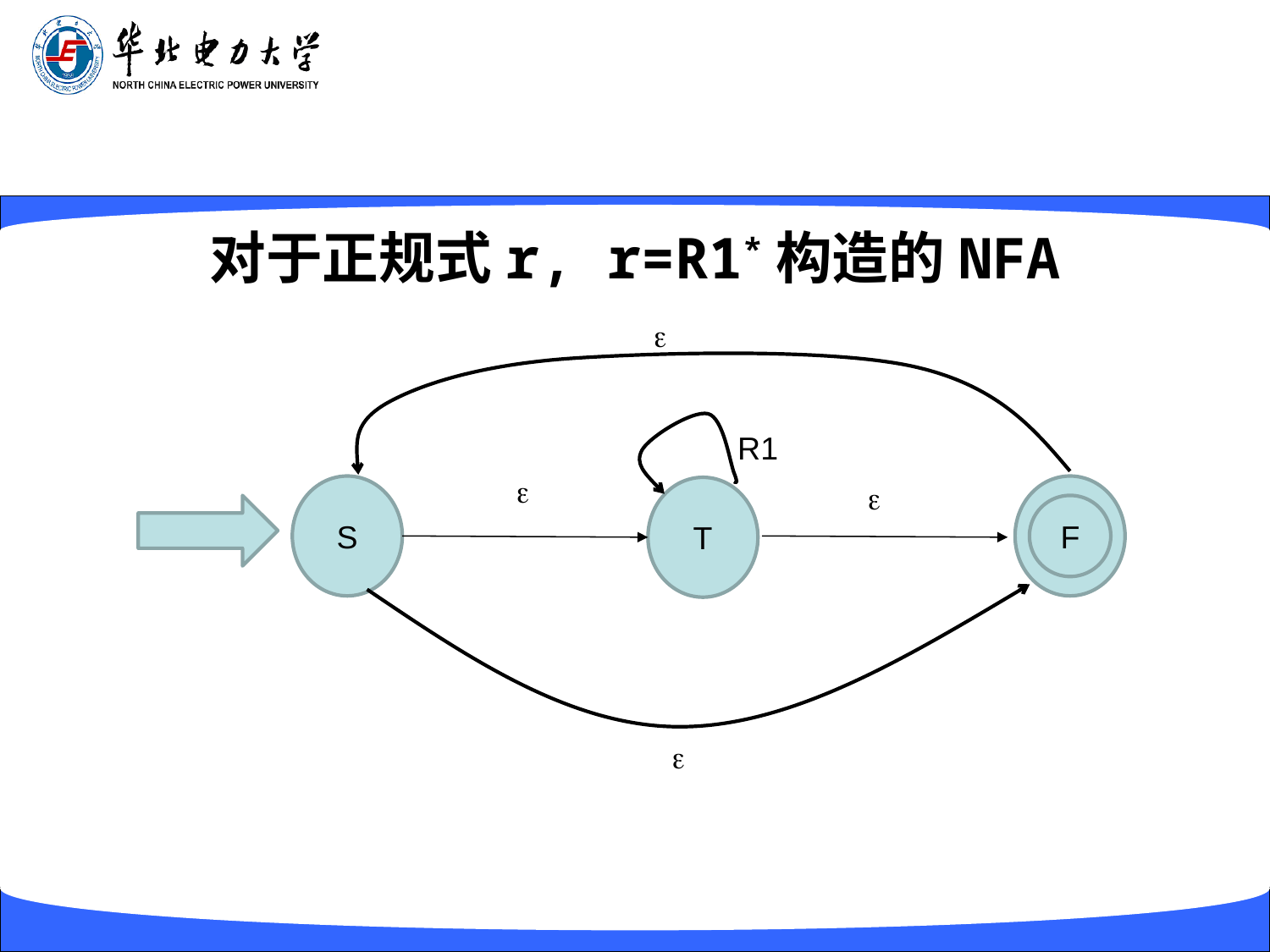

对于正规式r, r=R1*构造的NFA
ε

R1
ε
ε
S

F
T

ε